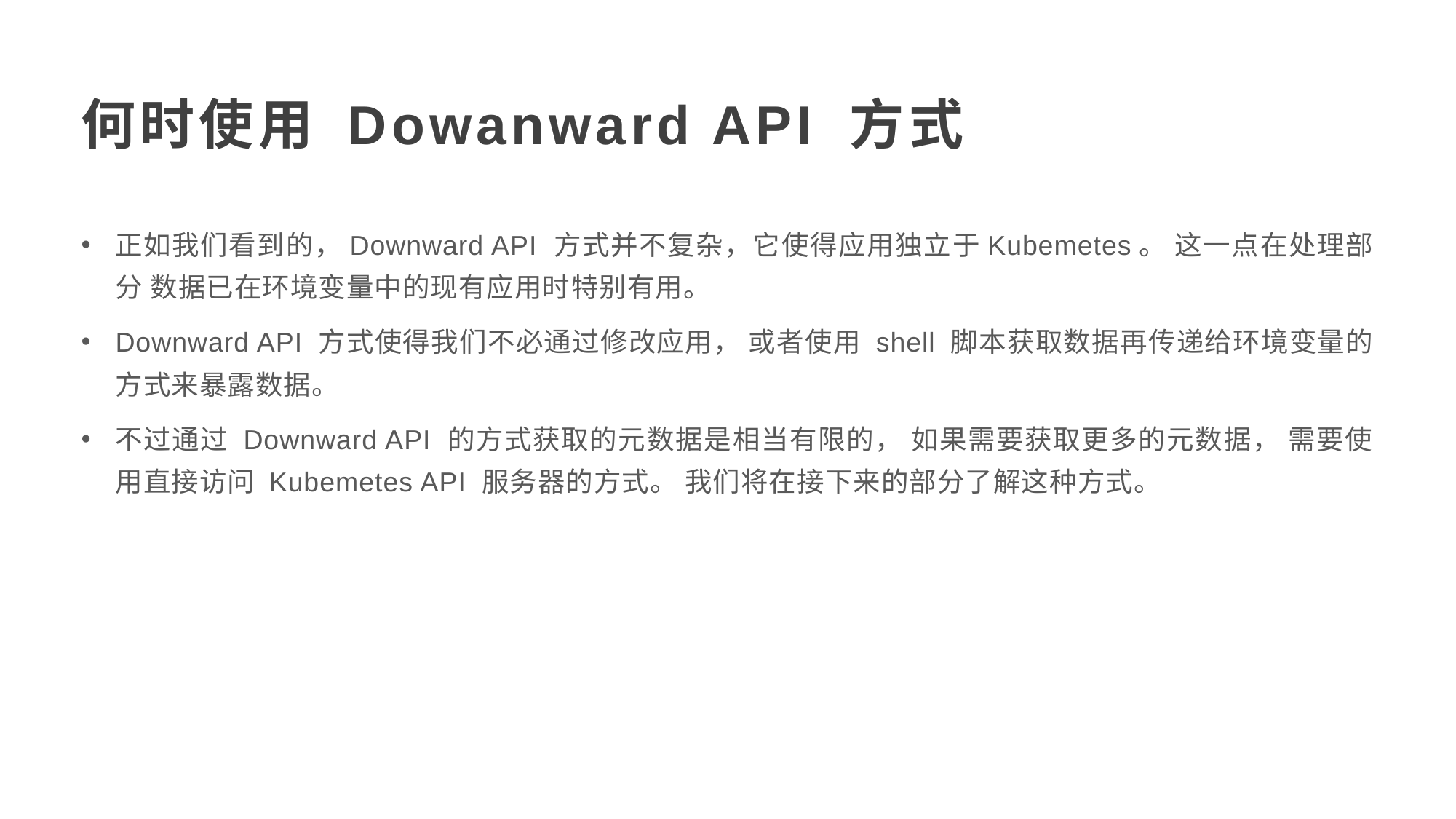

何时使用 Dowanward API 方式
正如我们看到的，Downward API 方式并不复杂，它使得应用独立于Kubemetes。 这一点在处理部分 数据已在环境变量中的现有应用时特别有用。
Downward API 方式使得我们不必通过修改应用， 或者使用 shell 脚本获取数据再传递给环境变量的方式来暴露数据。
不过通过 Downward API 的方式获取的元数据是相当有限的， 如果需要获取更多的元数据， 需要使用直接访问 Kubemetes API 服务器的方式。 我们将在接下来的部分了解这种方式。
16